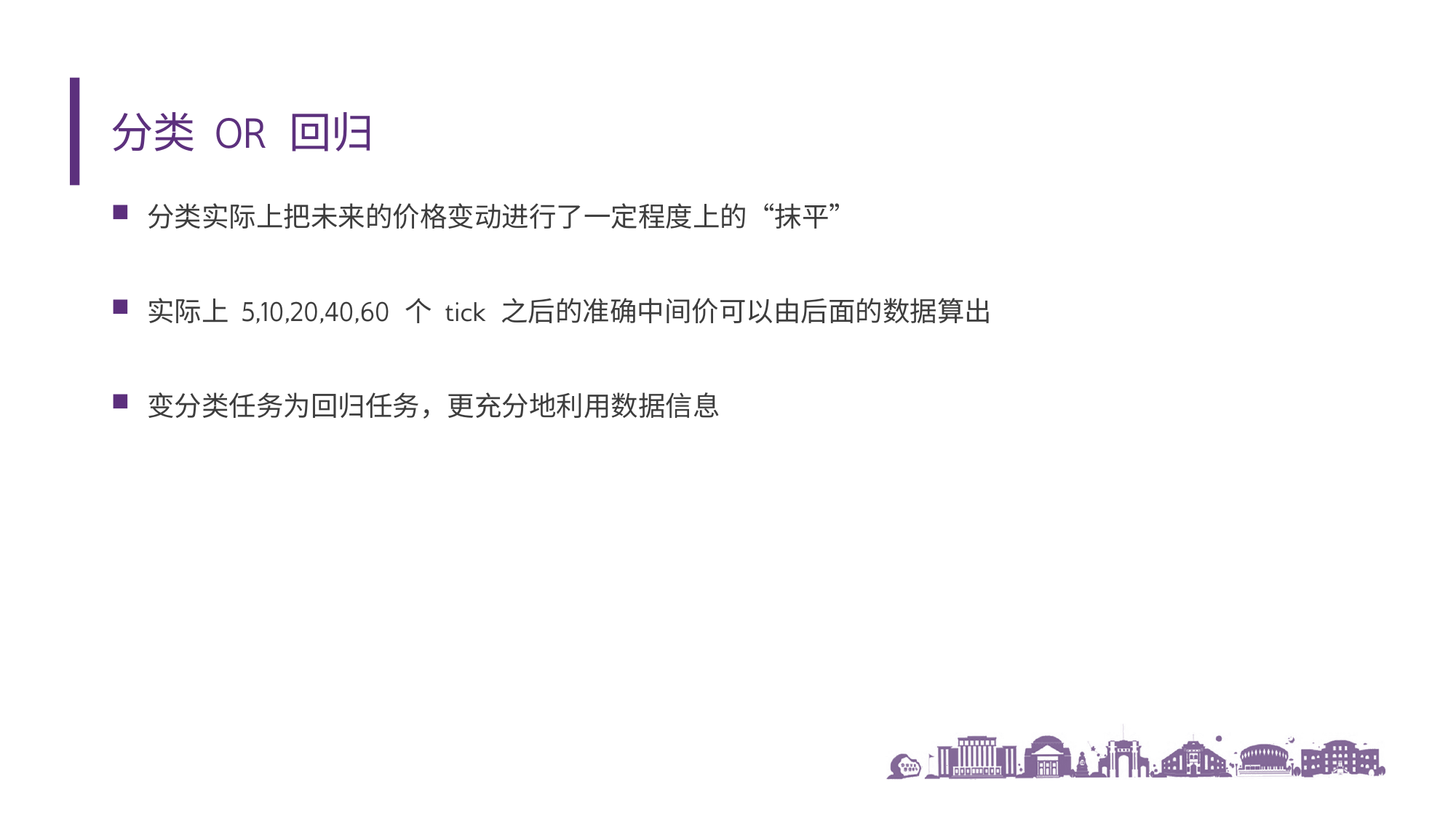

# 分类 or 回归
分类实际上把未来的价格变动进行了一定程度上的“抹平”

实际上 5,10,20,40,60 个 tick 之后的准确中间价可以由后面的数据算出

变分类任务为回归任务，更充分地利用数据信息